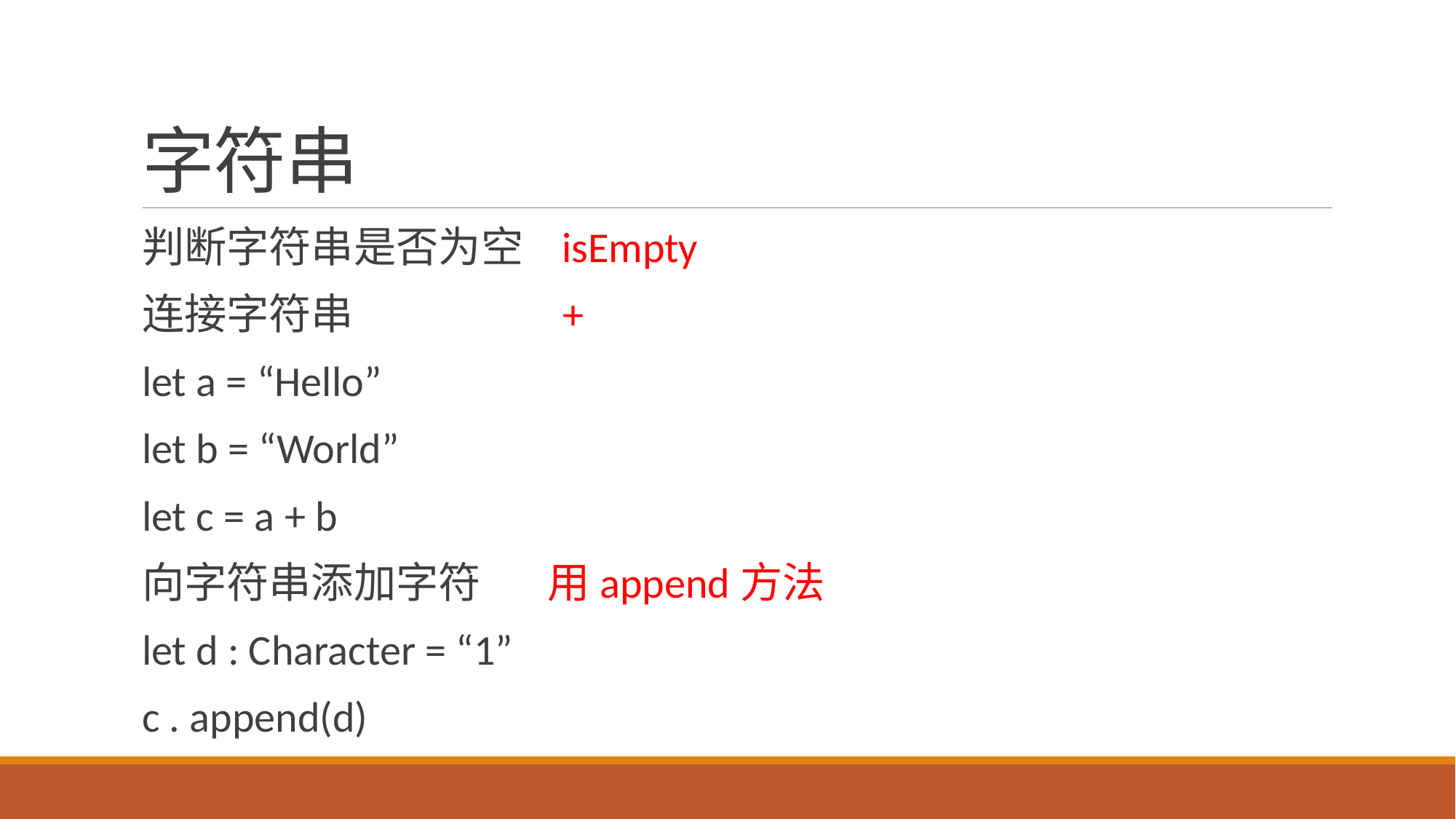

# 字符串
判断字符串是否为空   isEmpty
连接字符串                     +
let a = “Hello”
let b = “World”
let c = a + b
向字符串添加字符       用append方法
let d : Character = “1”
c . append(d)